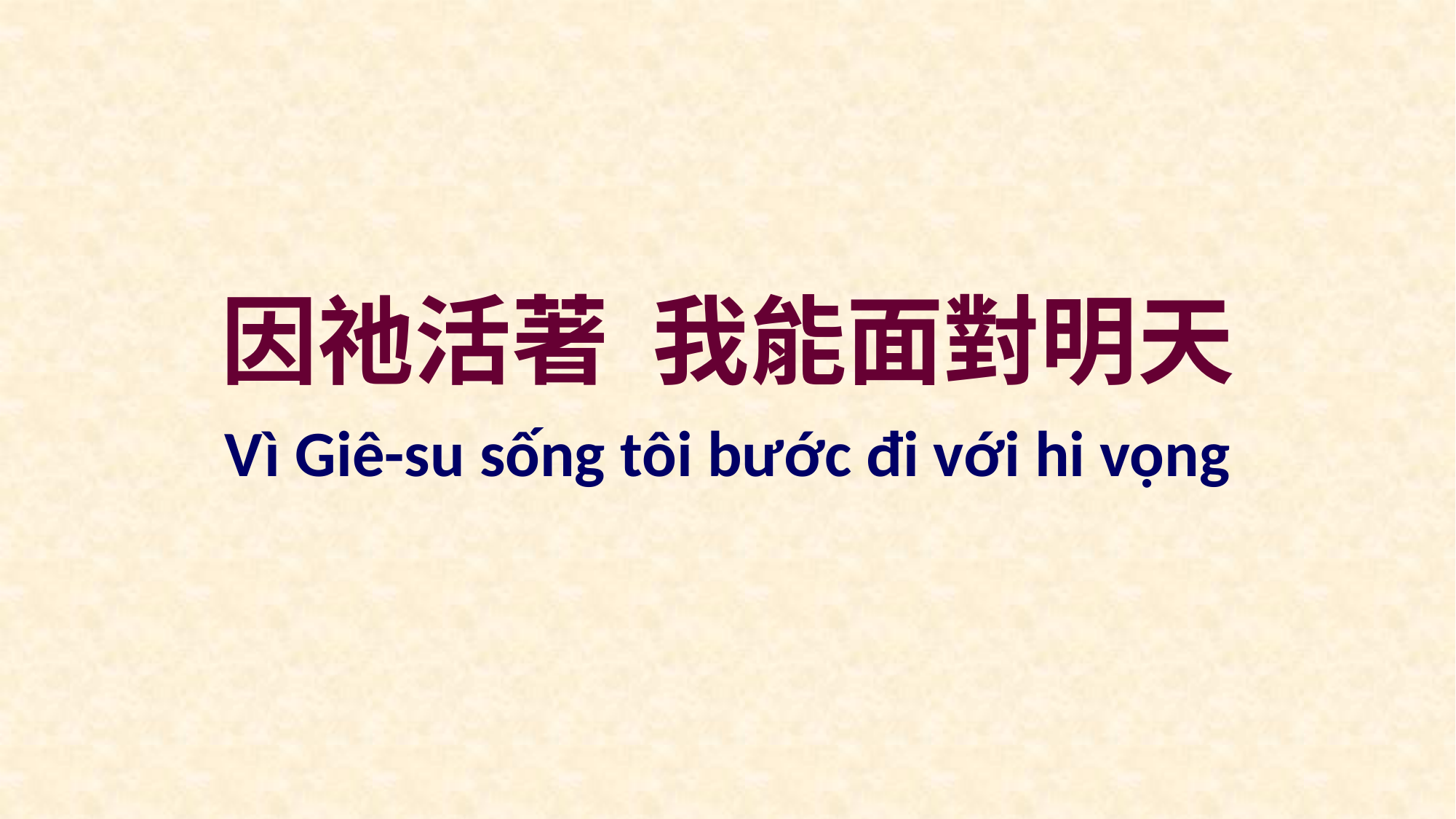

因祂活著  我能面對明天
Vì Giê-su sống tôi bước đi với hi vọng